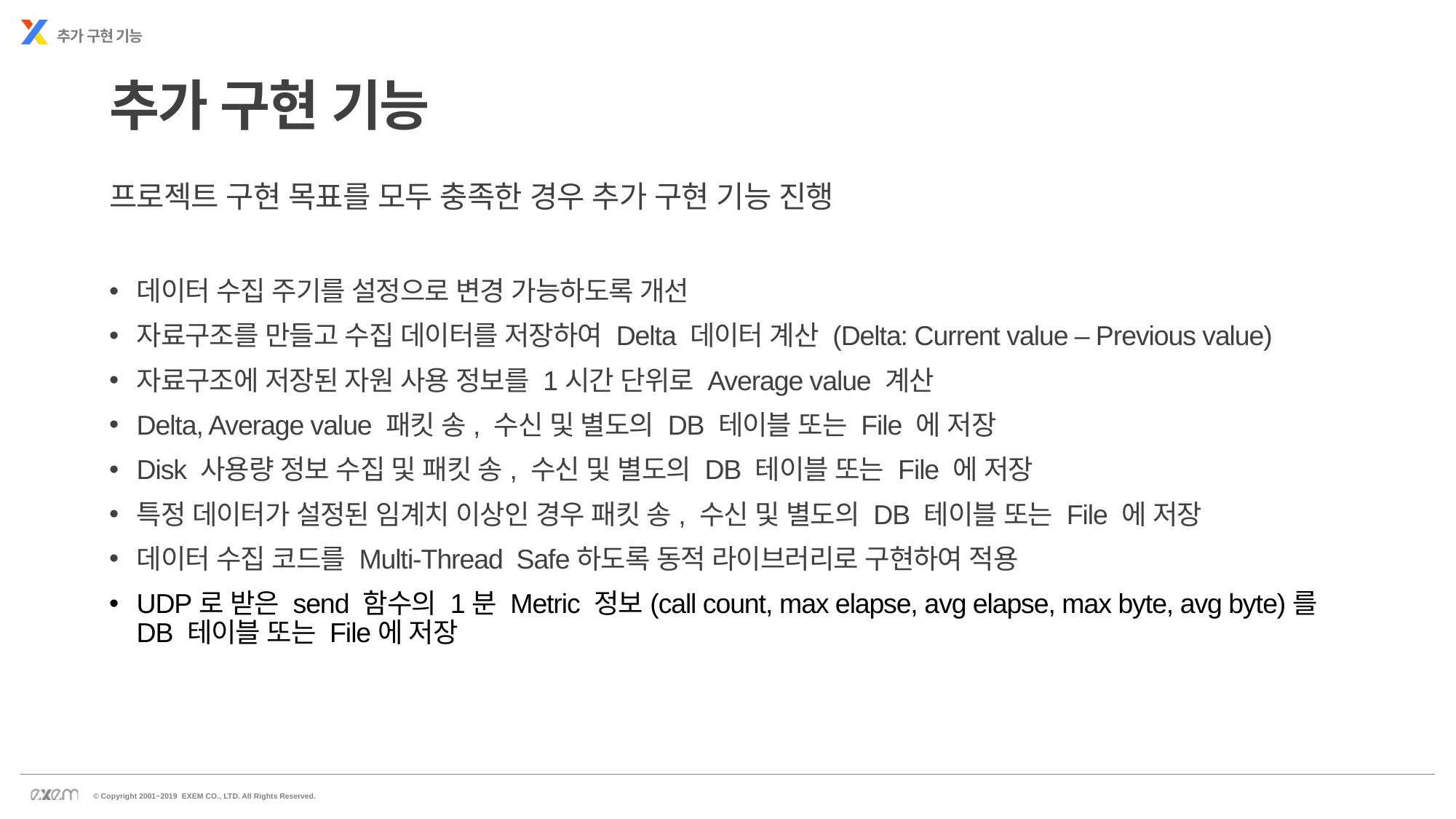

추가 구현 기능

추가 구현 기능
프로젝트 구현 목표를 모두 충족한 경우 추가 구현 기능 진행

데이터 수집 주기를 설정으로 변경 가능하도록 개선
자료구조를 만들고 수집 데이터를 저장하여 Delta 데이터 계산 (Delta: Current value – Previous value)
자료구조에 저장된 자원 사용 정보를 1시간 단위로 Average value 계산
Delta, Average value 패킷 송, 수신 및 별도의 DB 테이블 또는 File 에 저장
Disk 사용량 정보 수집 및 패킷 송, 수신 및 별도의 DB 테이블 또는 File 에 저장
특정 데이터가 설정된 임계치 이상인 경우 패킷 송, 수신 및 별도의 DB 테이블 또는 File 에 저장
데이터 수집 코드를 Multi-Thread  Safe하도록 동적 라이브러리로 구현하여 적용
UDP로 받은 send 함수의 1분 Metric 정보(call count, max elapse, avg elapse, max byte, avg byte)를 DB 테이블 또는 File에 저장